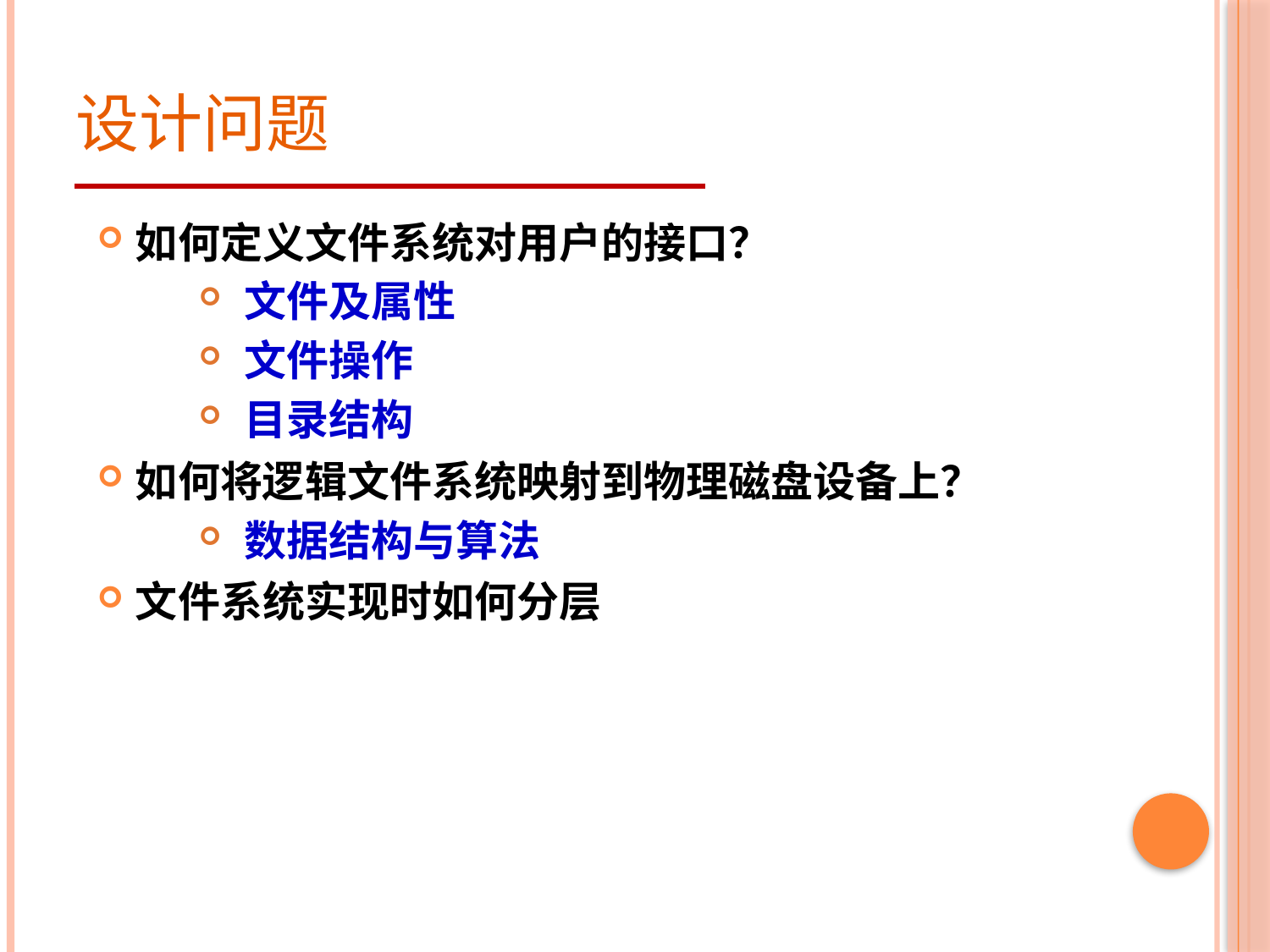

# 设计问题
如何定义文件系统对用户的接口？
 文件及属性
 文件操作
 目录结构
如何将逻辑文件系统映射到物理磁盘设备上？
 数据结构与算法
文件系统实现时如何分层